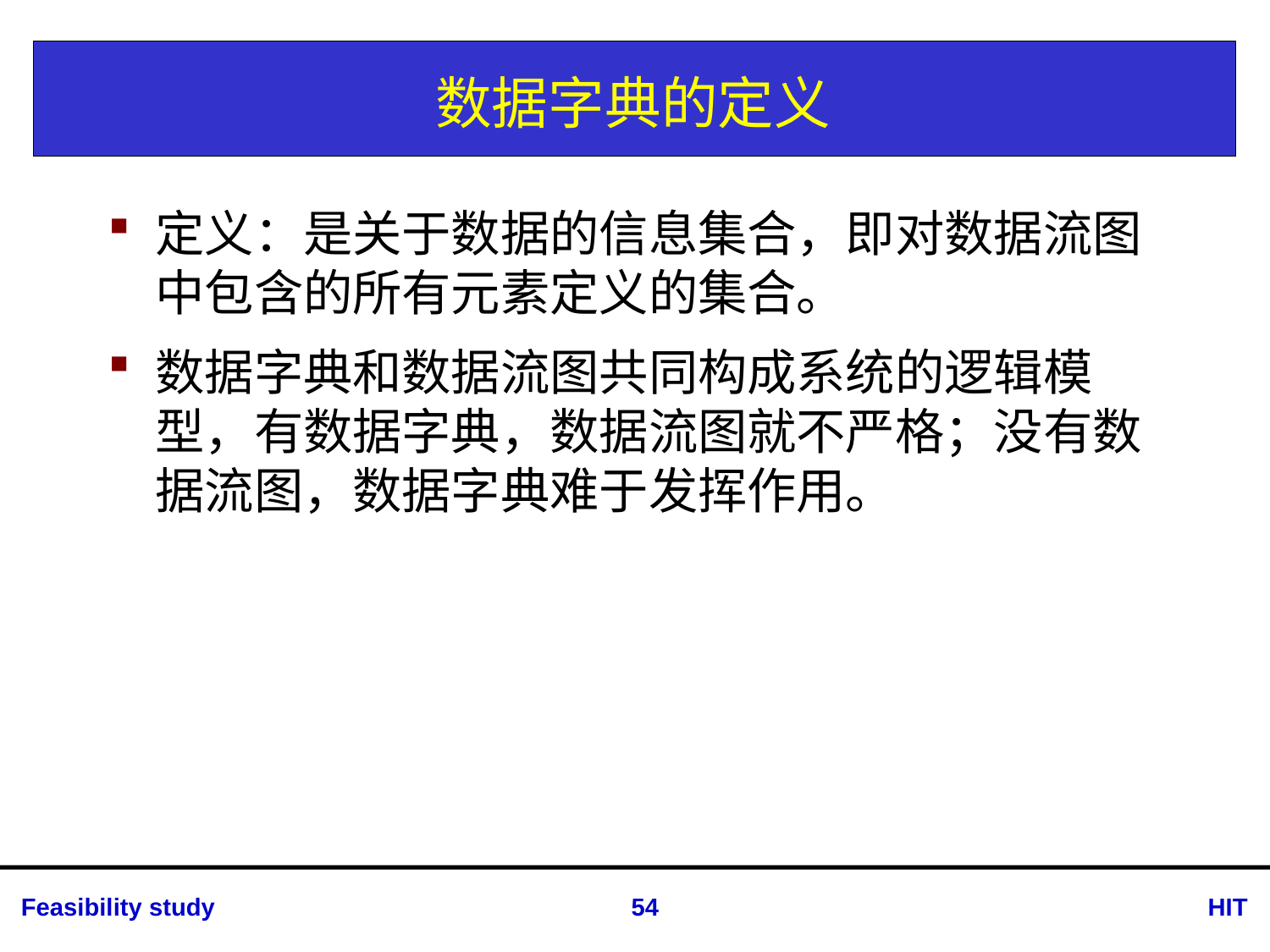

# 数据字典的定义
定义：是关于数据的信息集合，即对数据流图中包含的所有元素定义的集合。
数据字典和数据流图共同构成系统的逻辑模型，有数据字典，数据流图就不严格；没有数据流图，数据字典难于发挥作用。